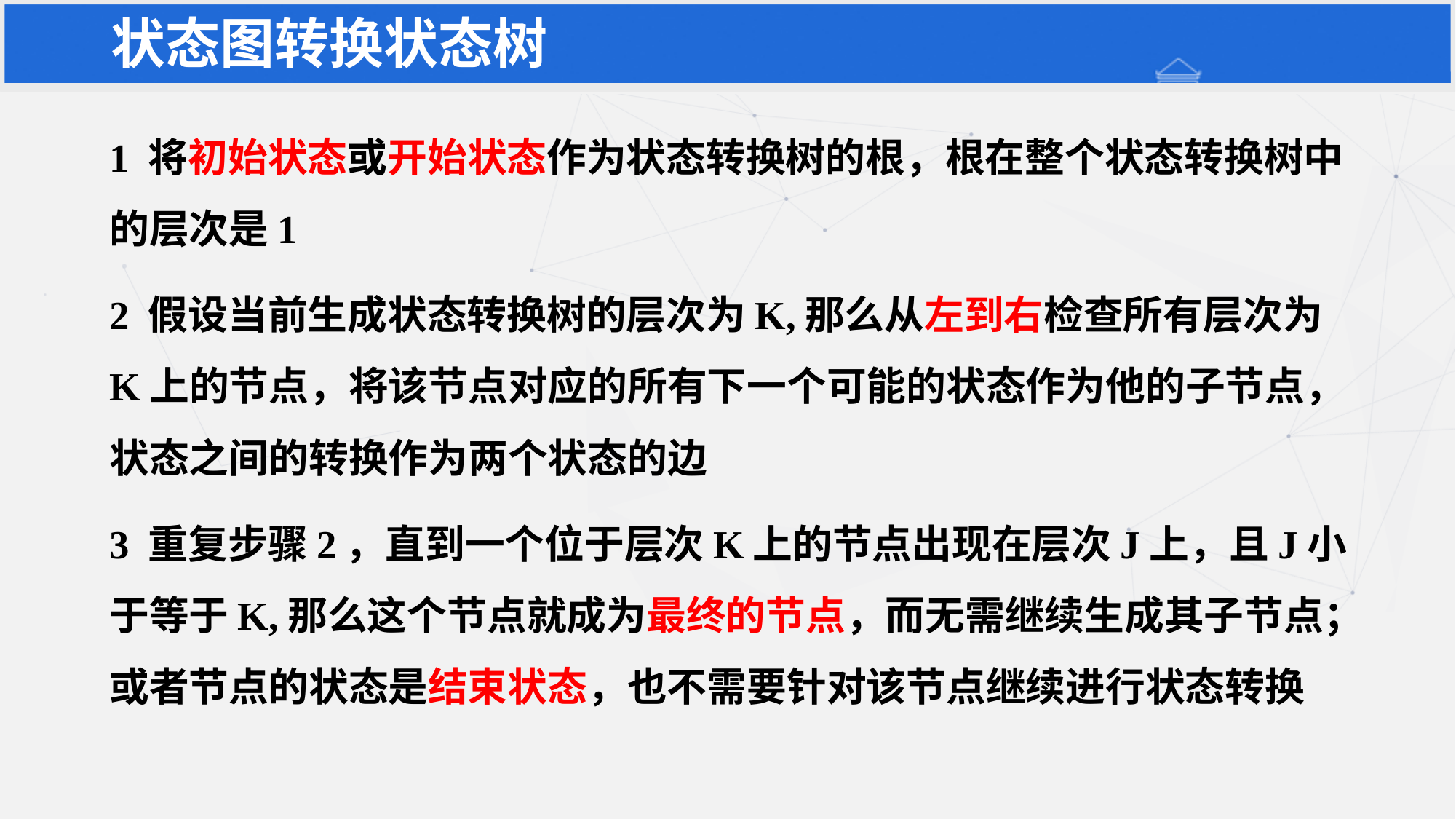

# 状态图转换状态树
1 将初始状态或开始状态作为状态转换树的根，根在整个状态转换树中的层次是1
2 假设当前生成状态转换树的层次为K,那么从左到右检查所有层次为K上的节点，将该节点对应的所有下一个可能的状态作为他的子节点，状态之间的转换作为两个状态的边
3 重复步骤2，直到一个位于层次K上的节点出现在层次J上，且J小于等于K,那么这个节点就成为最终的节点，而无需继续生成其子节点；或者节点的状态是结束状态，也不需要针对该节点继续进行状态转换